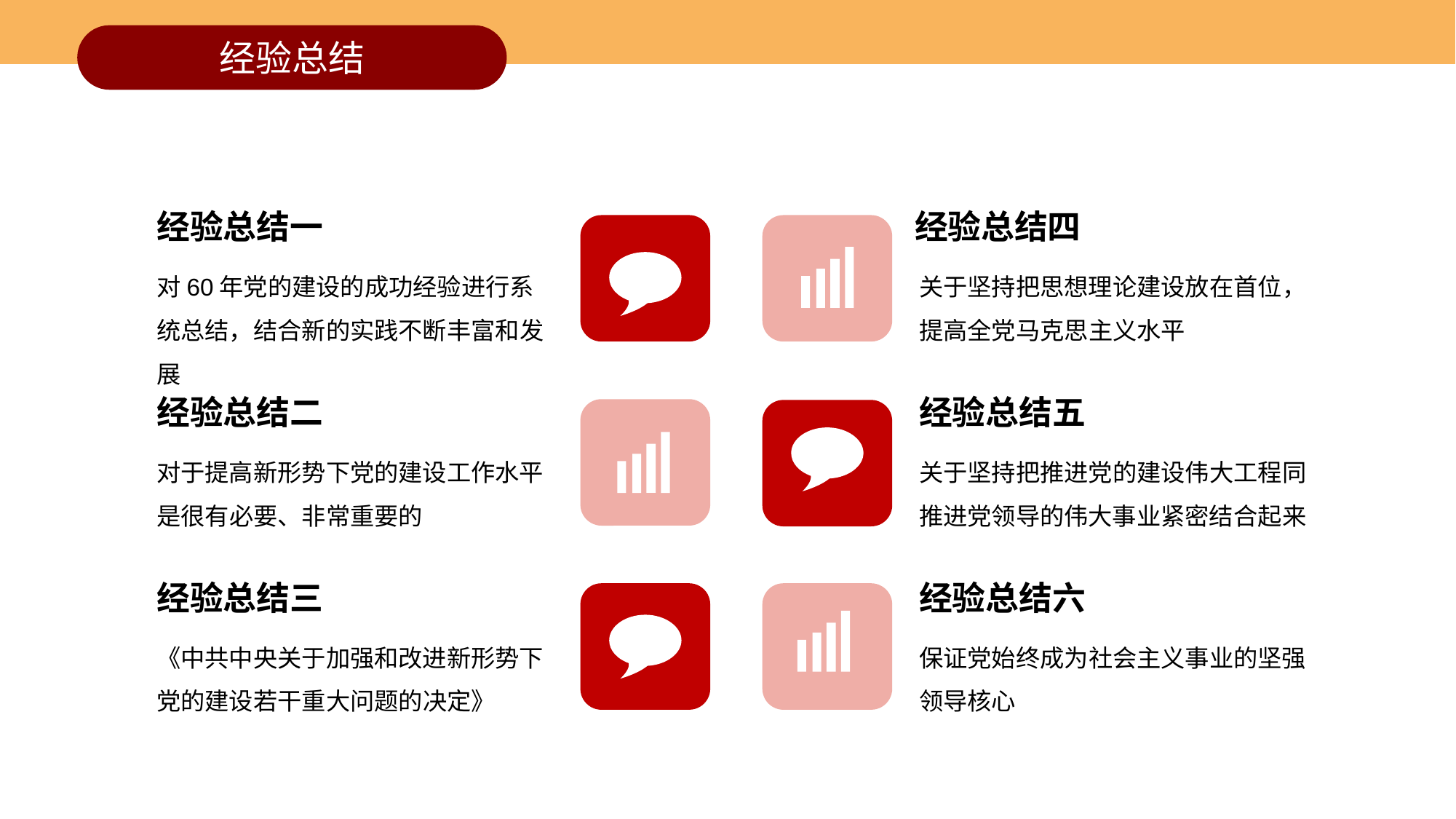

经验总结
经验总结一
对60年党的建设的成功经验进行系统总结，结合新的实践不断丰富和发展
经验总结四
关于坚持把思想理论建设放在首位，提高全党马克思主义水平

经验总结二
对于提高新形势下党的建设工作水平是很有必要、非常重要的
经验总结五
关于坚持把推进党的建设伟大工程同推进党领导的伟大事业紧密结合起来

经验总结三
《中共中央关于加强和改进新形势下党的建设若干重大问题的决定》
经验总结六
保证党始终成为社会主义事业的坚强领导核心